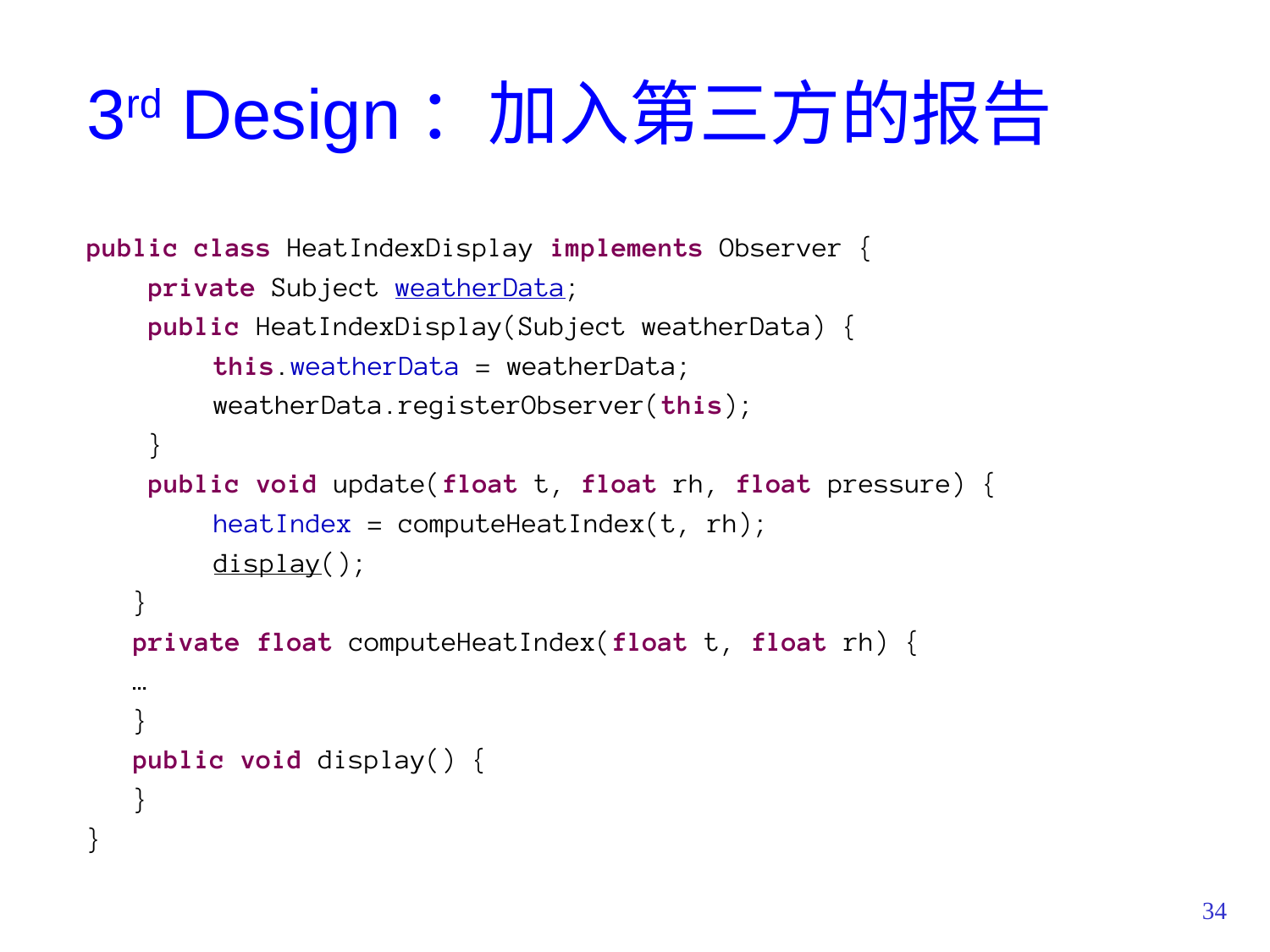

# 3rd Design：加入第三方的报告
public class HeatIndexDisplay implements Observer {
    private Subject weatherData;
    public HeatIndexDisplay(Subject weatherData) {
	this.weatherData = weatherData;
	weatherData.registerObserver(this);
    }
    public void update(float t, float rh, float pressure) {
	heatIndex = computeHeatIndex(t, rh);
	display();
   }
   private float computeHeatIndex(float t, float rh) {
   …
   }
   public void display() {
   }
}
34